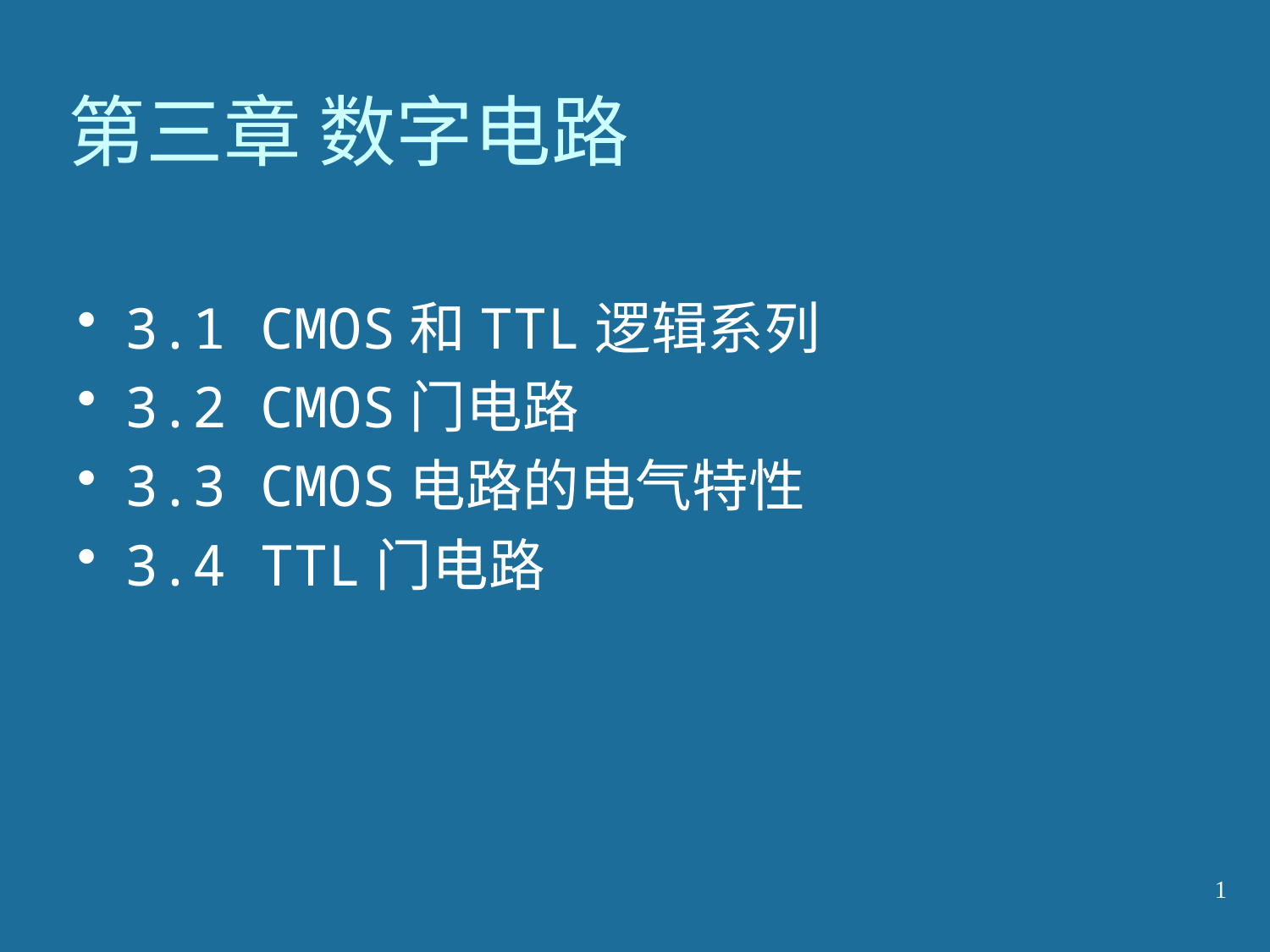

# 第三章 数字电路
3.1 CMOS和TTL逻辑系列
3.2 CMOS门电路
3.3 CMOS电路的电气特性
3.4 TTL门电路
1